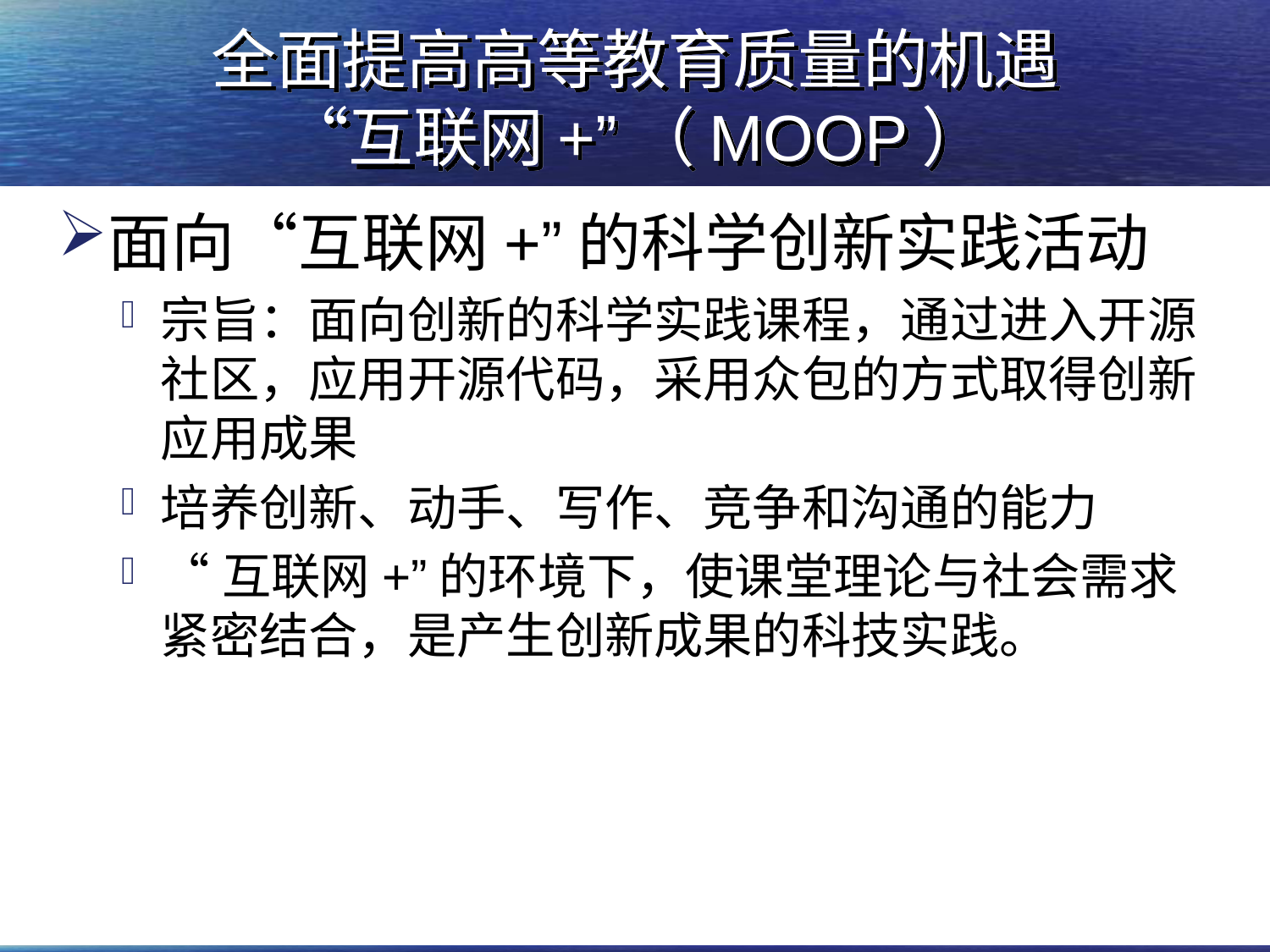

# 全面提高高等教育质量的机遇 “互联网+”（MOOP）
面向“互联网+”的科学创新实践活动
宗旨：面向创新的科学实践课程，通过进入开源社区，应用开源代码，采用众包的方式取得创新应用成果
培养创新、动手、写作、竞争和沟通的能力
“互联网+”的环境下，使课堂理论与社会需求紧密结合，是产生创新成果的科技实践。